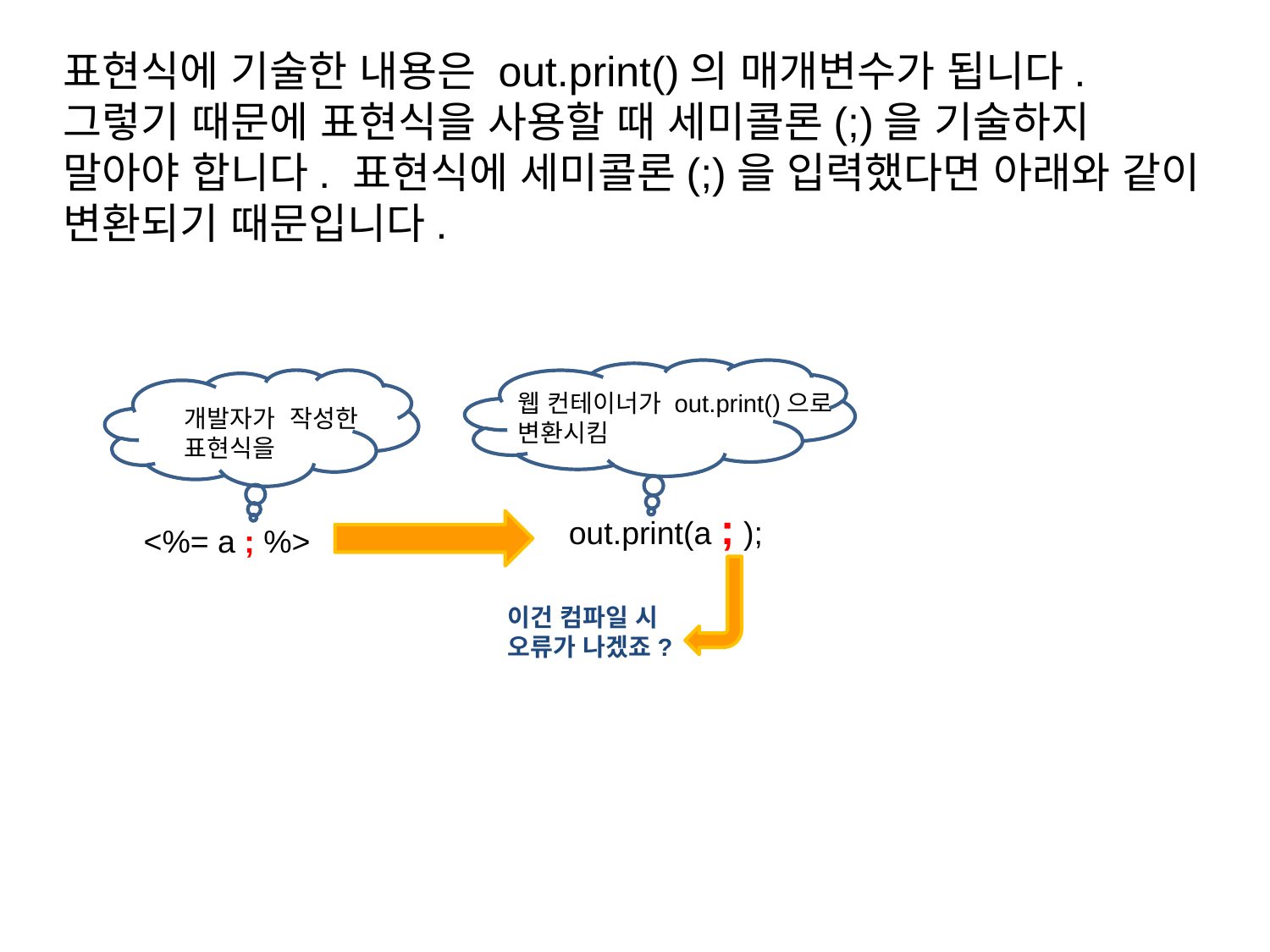

표현식에 기술한 내용은 out.print()의 매개변수가 됩니다. 그렇기 때문에 표현식을 사용할 때 세미콜론(;)을 기술하지 말아야 합니다. 표현식에 세미콜론(;)을 입력했다면 아래와 같이 변환되기 때문입니다.

웹 컨테이너가 out.print()으로 변환시킴
개발자가  작성한
표현식을
out.print(a ; );

<%= a ; %>

이건 컴파일 시
오류가 나겠죠?